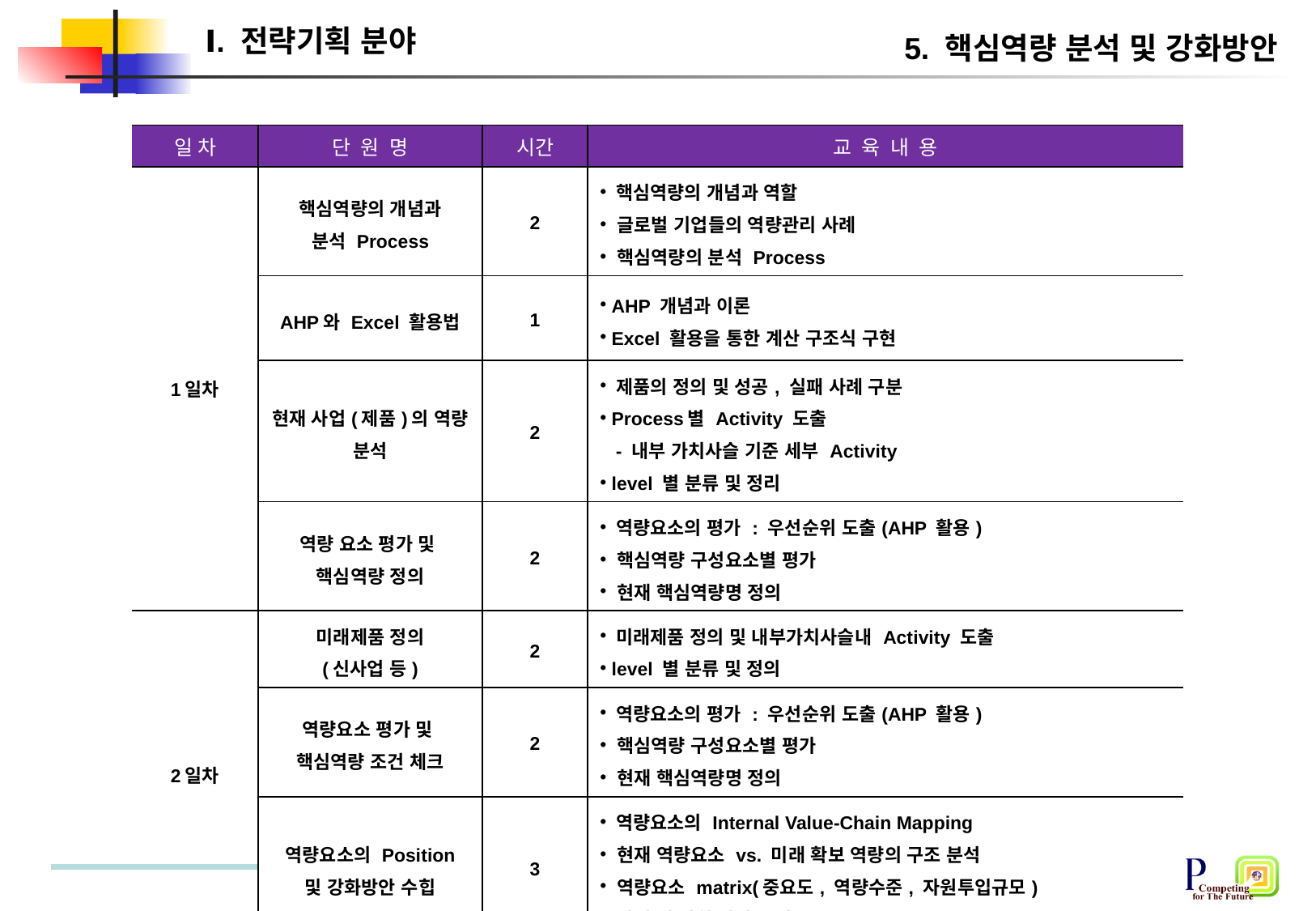

Ⅰ. 전략기획 분야
# 5. 핵심역량 분석 및 강화방안
| 일차 | 단원명 | 시간 | 교육내용 |
| --- | --- | --- | --- |
| 1일차 | 핵심역량의 개념과 분석 Process | 2 | 핵심역량의 개념과 역할 글로벌 기업들의 역량관리 사례 핵심역량의 분석 Process |
|  | AHP와 Excel 활용법 | 1 | AHP 개념과 이론 Excel 활용을 통한 계산 구조식 구현 |
|  | 현재 사업(제품)의 역량 분석 | 2 | 제품의 정의 및 성공, 실패 사례 구분 Process별 Activity 도출 - 내부 가치사슬 기준 세부 Activity level 별 분류 및 정리 |
|  | 역량 요소 평가 및 핵심역량 정의 | 2 | 역량요소의 평가 : 우선순위 도출(AHP 활용) 핵심역량 구성요소별 평가 현재 핵심역량명 정의 |
| 2일차 | 미래제품 정의 (신사업 등) | 2 | 미래제품 정의 및 내부가치사슬내 Activity 도출 level 별 분류 및 정의 |
|  | 역량요소 평가 및 핵심역량 조건 체크 | 2 | 역량요소의 평가 : 우선순위 도출(AHP 활용) 핵심역량 구성요소별 평가 현재 핵심역량명 정의 |
|  | 역량요소의 Position 및 강화방안 수힙 | 3 | 역량요소의 Internal Value-Chain Mapping 현재 역량요소 vs. 미래 확보 역량의 구조 분석 역량요소 matrix(중요도, 역량수준, 자원투입규모) 발전 및 강화 방안 수립 |